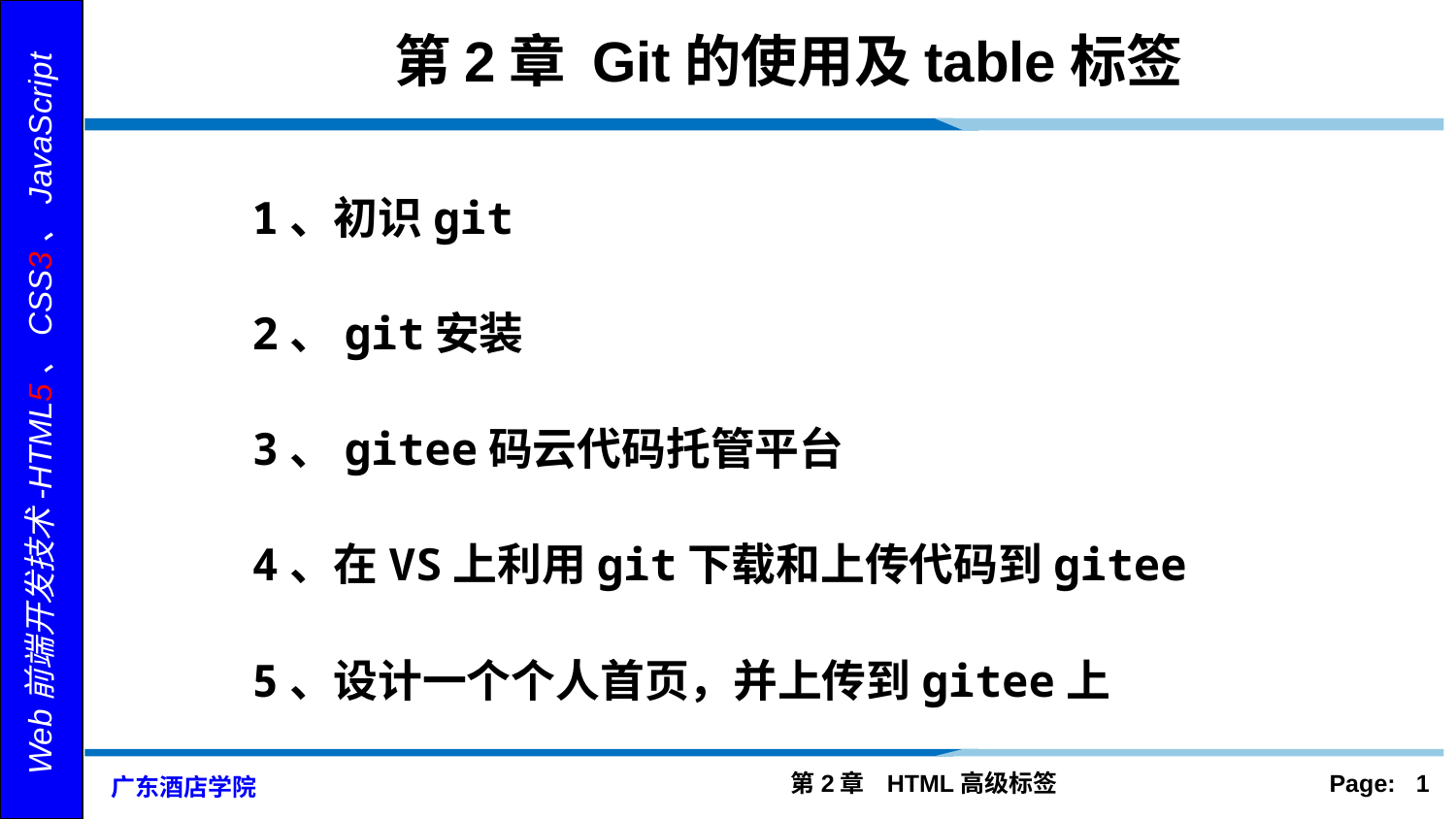

# 第2章 Git的使用及table标签
1、初识git
2、git安装
3、gitee码云代码托管平台
4、在VS上利用git下载和上传代码到gitee
5、设计一个个人首页，并上传到gitee上